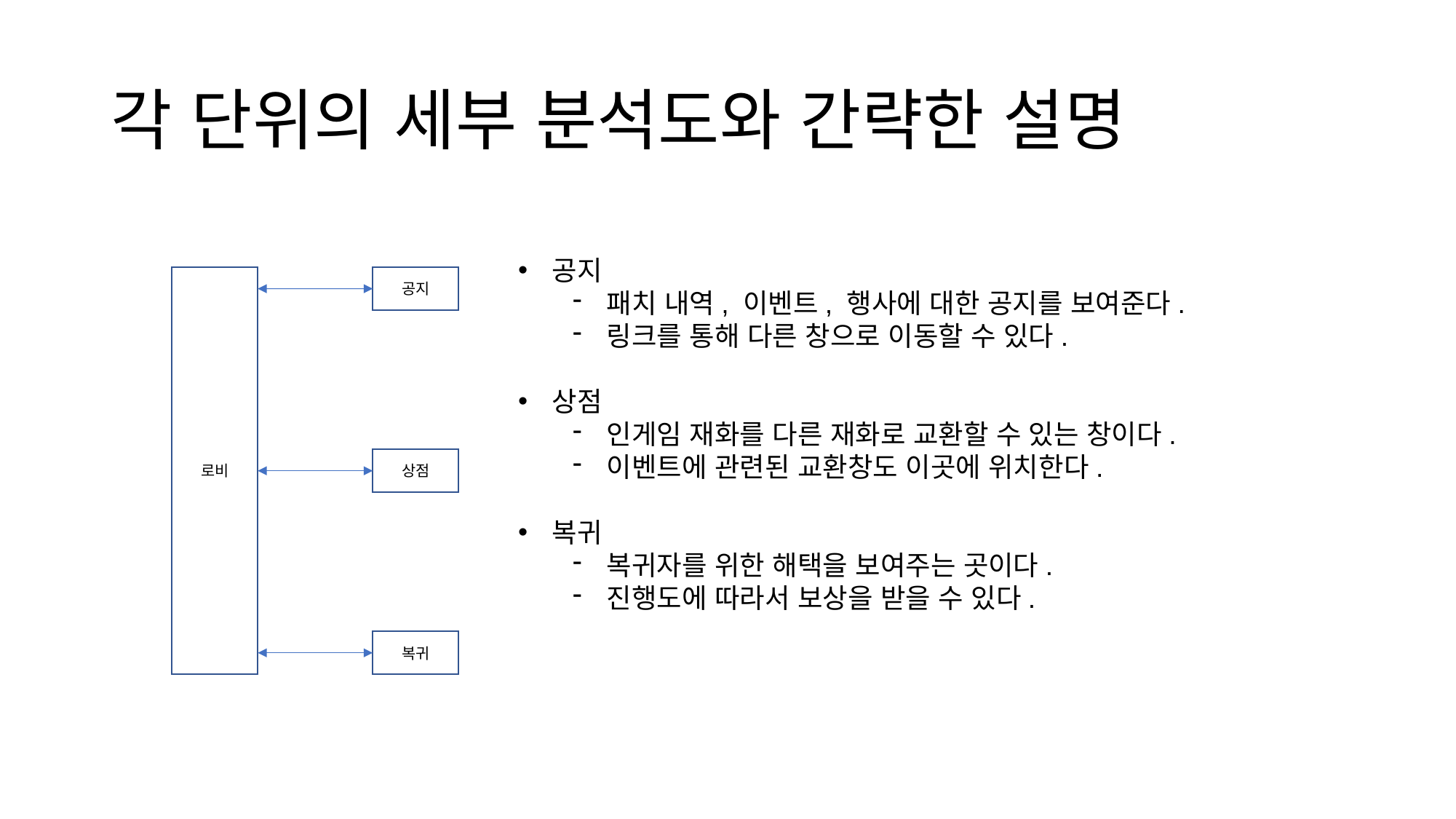

# 각 단위의 세부 분석도와 간략한 설명
공지
패치 내역, 이벤트, 행사에 대한 공지를 보여준다.
링크를 통해 다른 창으로 이동할 수 있다.

상점
인게임 재화를 다른 재화로 교환할 수 있는 창이다.
이벤트에 관련된 교환창도 이곳에 위치한다.

복귀
복귀자를 위한 해택을 보여주는 곳이다.
진행도에 따라서 보상을 받을 수 있다.
로비
공지
상점
복귀